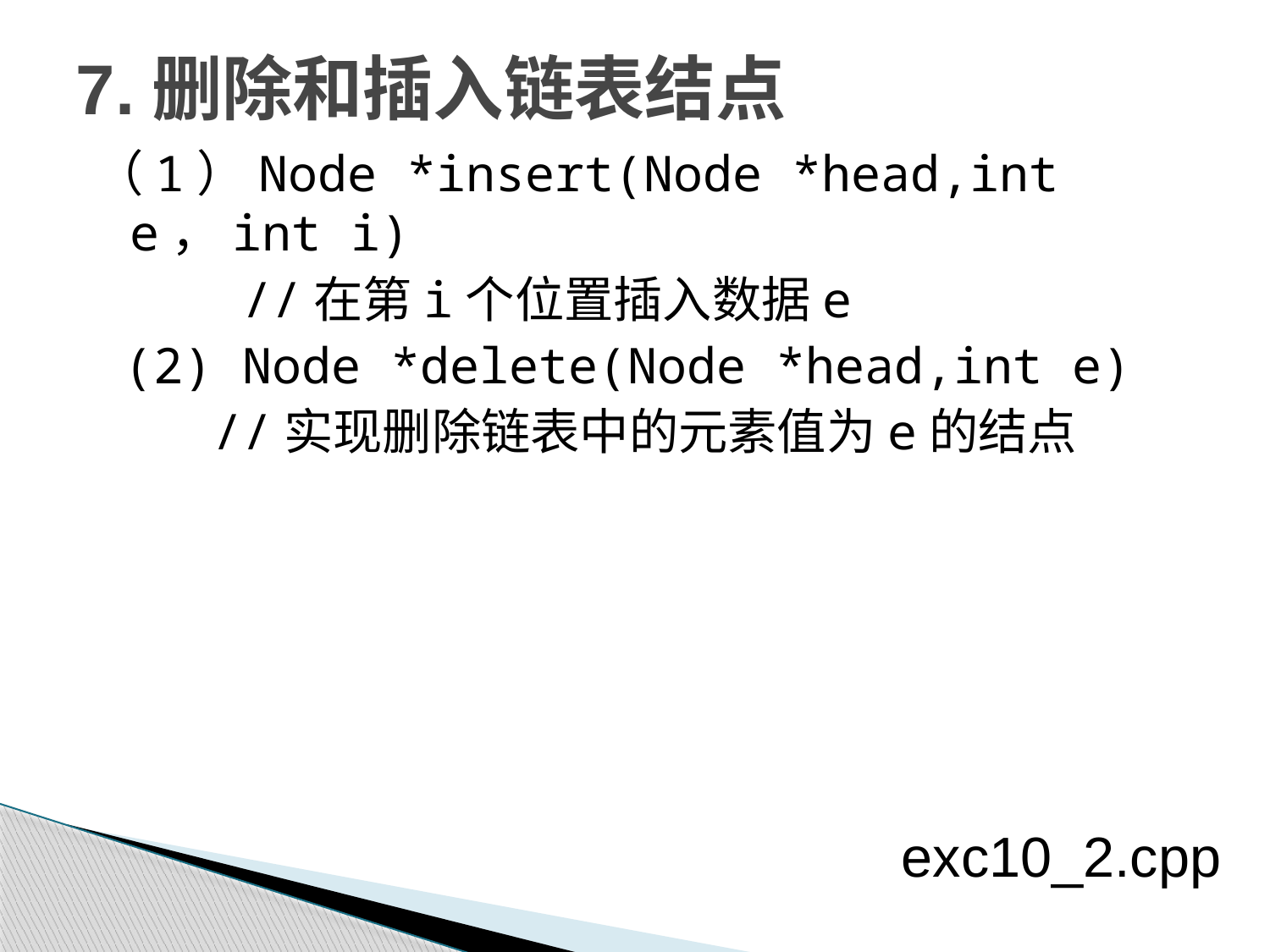

7.删除和插入链表结点
（1）Node *insert(Node *head,int    e，int i)
     //在第i个位置插入数据e
 (2) Node *delete(Node *head,int e)
    //实现删除链表中的元素值为e的结点

exc10_2.cpp